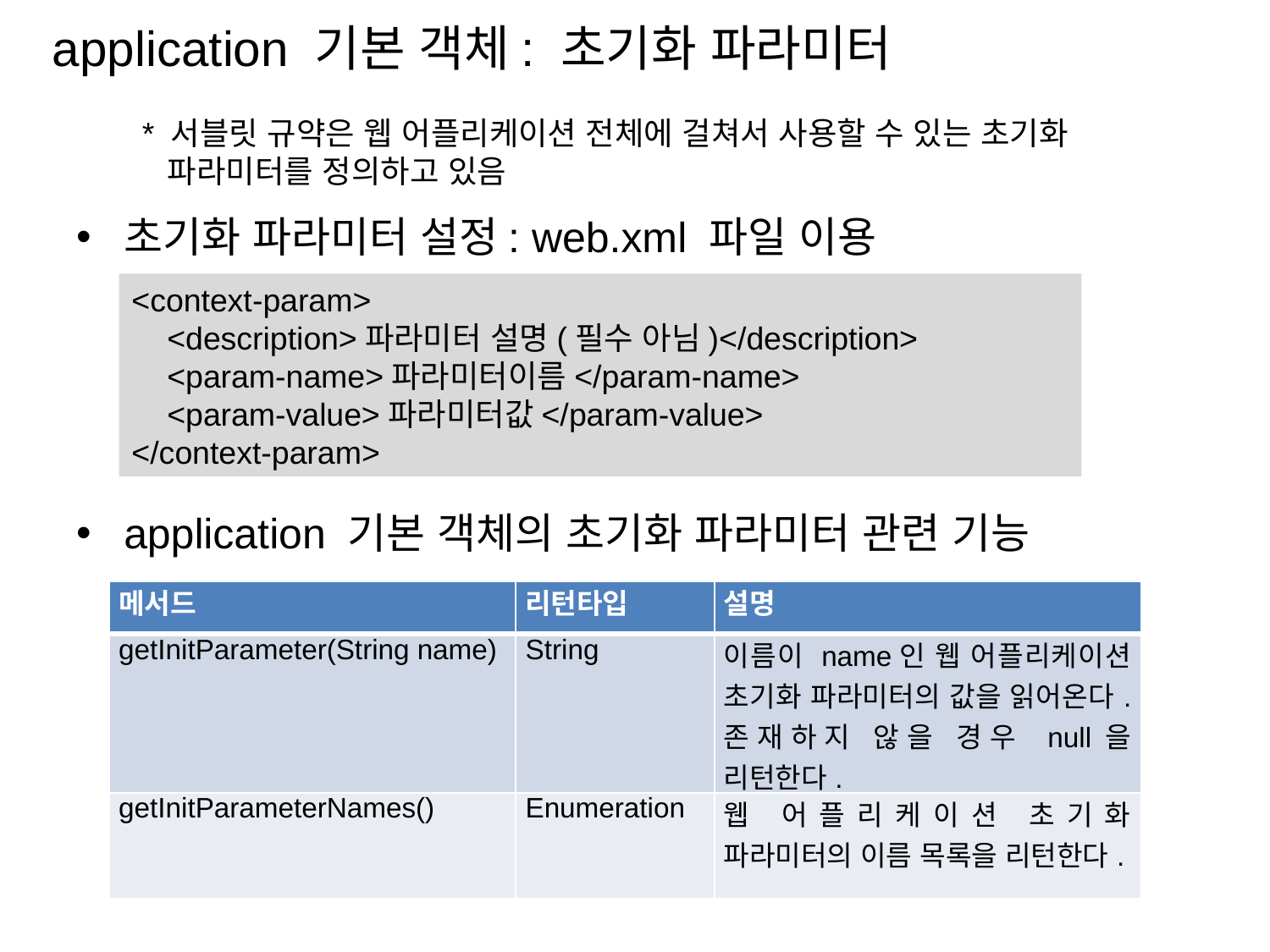

# application 기본 객체: 초기화 파라미터
* 서블릿 규약은 웹 어플리케이션 전체에 걸쳐서 사용할 수 있는 초기화
  파라미터를 정의하고 있음
초기화 파라미터 설정: web.xml 파일 이용

application 기본 객체의 초기화 파라미터 관련 기능
<context-param>
    <description>파라미터 설명(필수 아님)</description>
    <param-name>파라미터이름</param-name>
    <param-value>파라미터값</param-value>
</context-param>
| 메서드 | 리턴타입 | 설명 |
| --- | --- | --- |
| getInitParameter(String name) | String | 이름이 name인 웹 어플리케이션 초기화 파라미터의 값을 읽어온다. 존재하지 않을 경우 null을 리턴한다. |
| getInitParameterNames() | Enumeration | 웹 어플리케이션 초기화 파라미터의 이름 목록을 리턴한다. |